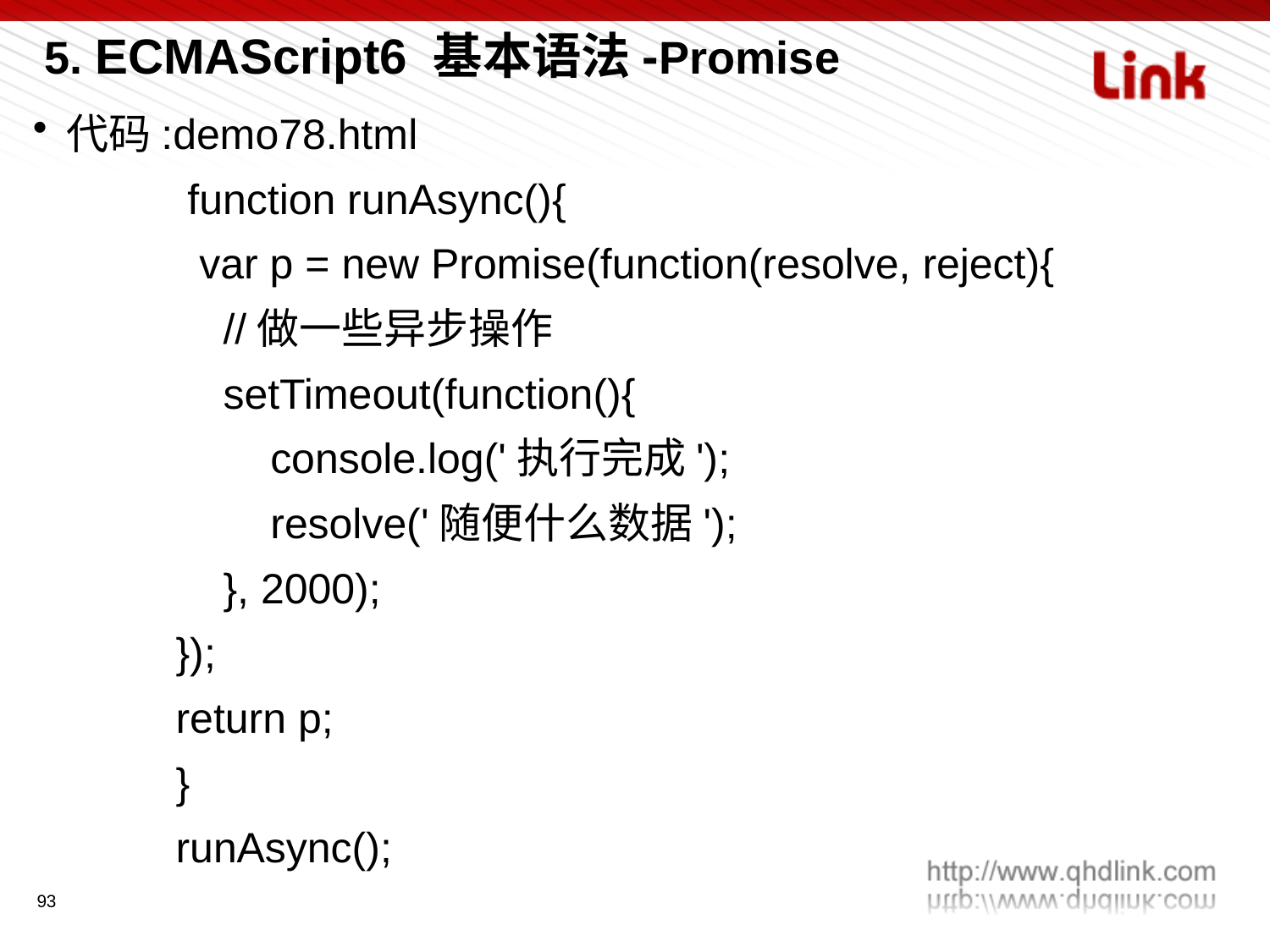

5. ECMAScript6 基本语法-Promise
代码:demo78.html
     function runAsync(){
      var p = new Promise(function(resolve, reject){
        //做一些异步操作
        setTimeout(function(){
            console.log('执行完成');
            resolve('随便什么数据');
        }, 2000);
    });
    return p;
    }
    runAsync();
93